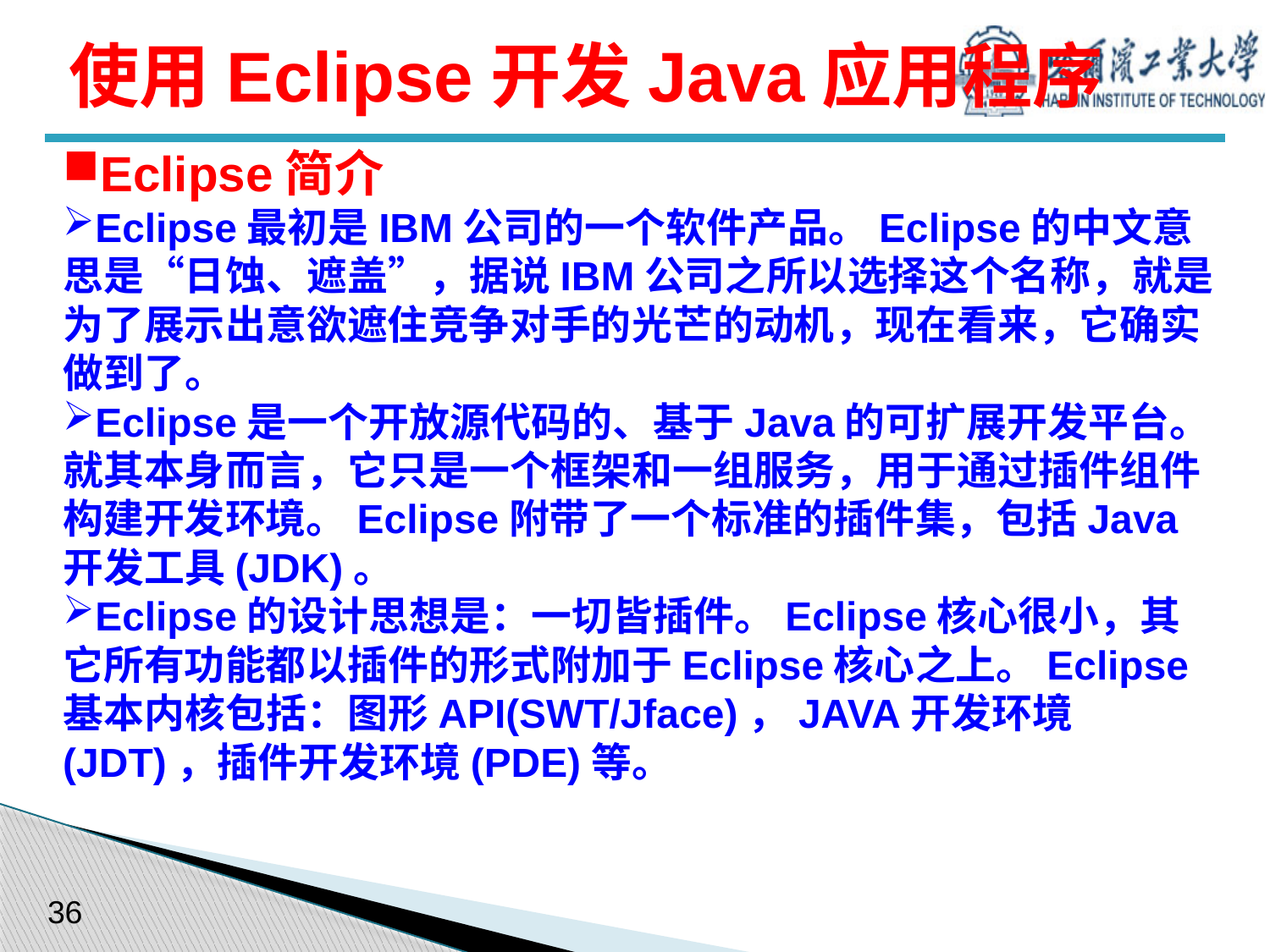

# 使用Eclipse开发Java应用程序
Eclipse简介
Eclipse最初是IBM公司的一个软件产品。Eclipse的中文意思是“日蚀、遮盖”，据说IBM公司之所以选择这个名称，就是为了展示出意欲遮住竞争对手的光芒的动机，现在看来，它确实做到了。
Eclipse是一个开放源代码的、基于Java的可扩展开发平台。就其本身而言，它只是一个框架和一组服务，用于通过插件组件构建开发环境。Eclipse附带了一个标准的插件集，包括Java开发工具(JDK)。
Eclipse的设计思想是：一切皆插件。Eclipse核心很小，其它所有功能都以插件的形式附加于Eclipse核心之上。Eclipse基本内核包括：图形API(SWT/Jface)，JAVA开发环境(JDT)，插件开发环境(PDE)等。